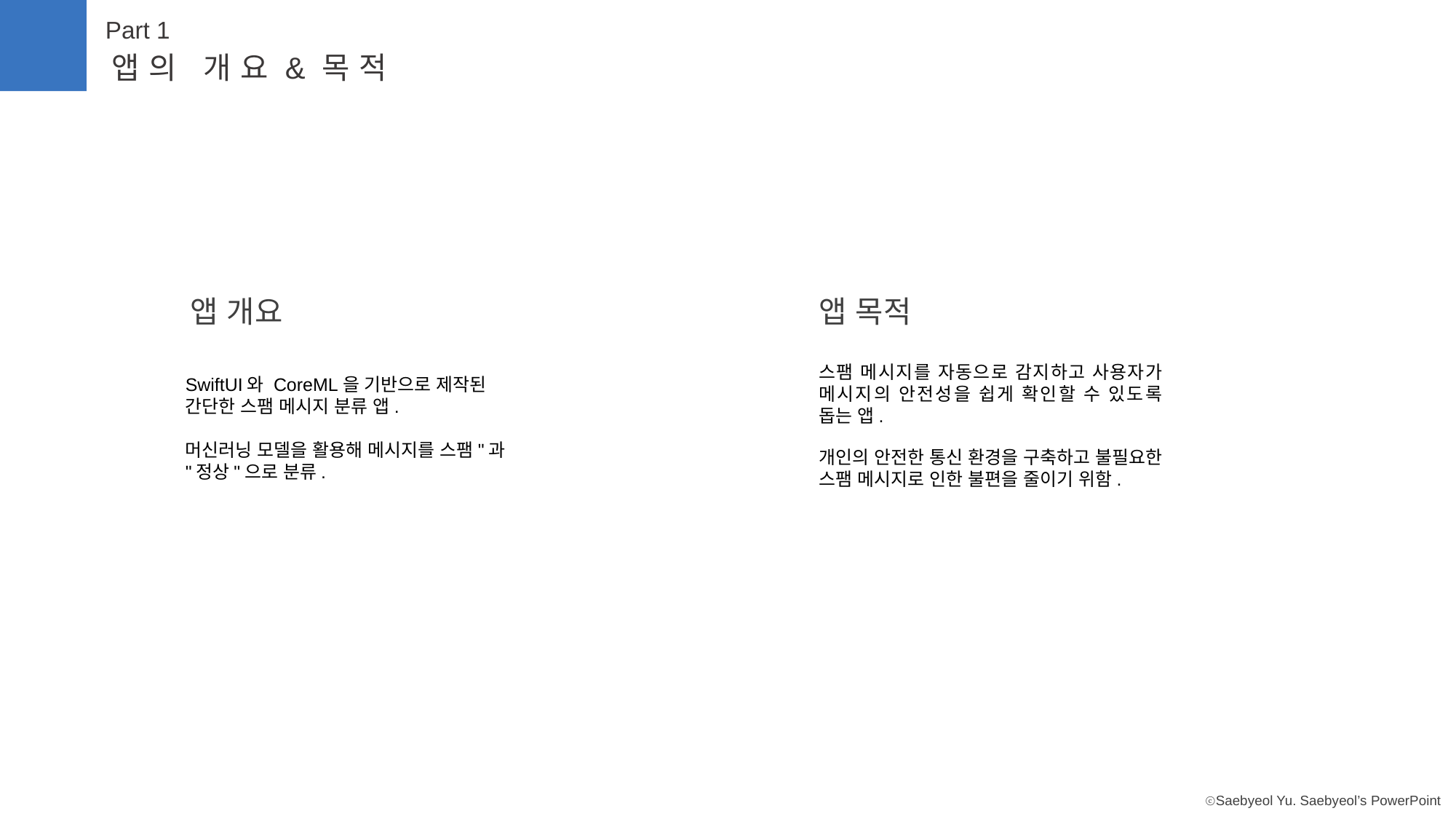

Part 1
앱의 개요&목적
앱 개요
스팸 메시지를 자동으로 감지하고 사용자가 메시지의 안전성을 쉽게 확인할 수 있도록 돕는 앱.

앱 목적

SwiftUI와 CoreML을 기반으로 제작된 간단한 스팸 메시지 분류 앱.

머신러닝 모델을 활용해 메시지를 스팸"과 "정상"으로 분류.
개인의 안전한 통신 환경을 구축하고 불필요한 스팸 메시지로 인한 불편을 줄이기 위함.